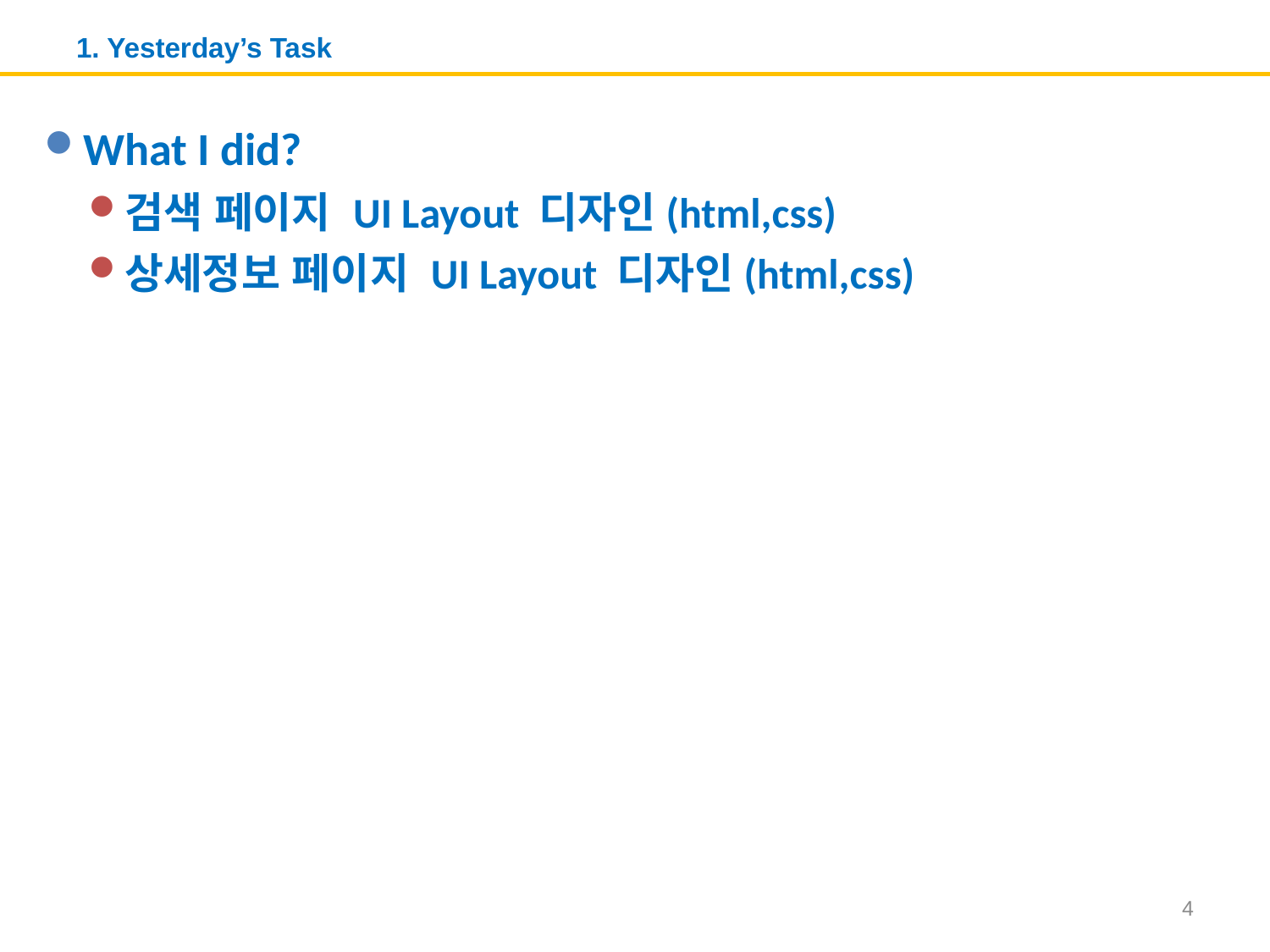

# 1. Yesterday’s Task
What I did?
검색 페이지 UI Layout 디자인(html,css)
상세정보 페이지 UI Layout 디자인(html,css)

4